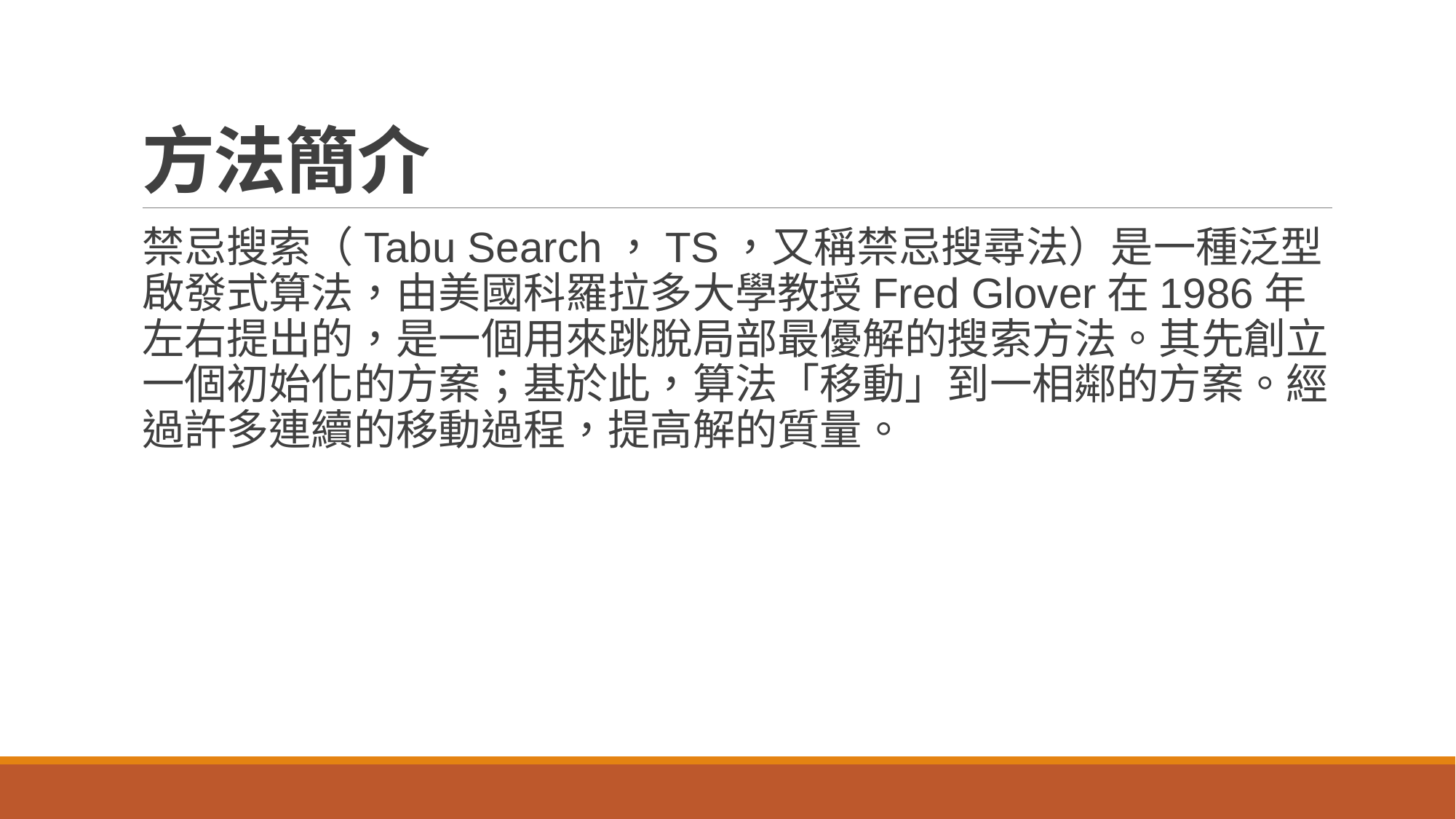

# 方法簡介
禁忌搜索（Tabu Search，TS，又稱禁忌搜尋法）是一種泛型啟發式算法，由美國科羅拉多大學教授Fred Glover在1986年左右提出的，是一個用來跳脫局部最優解的搜索方法。其先創立一個初始化的方案；基於此，算法「移動」到一相鄰的方案。經過許多連續的移動過程，提高解的質量。